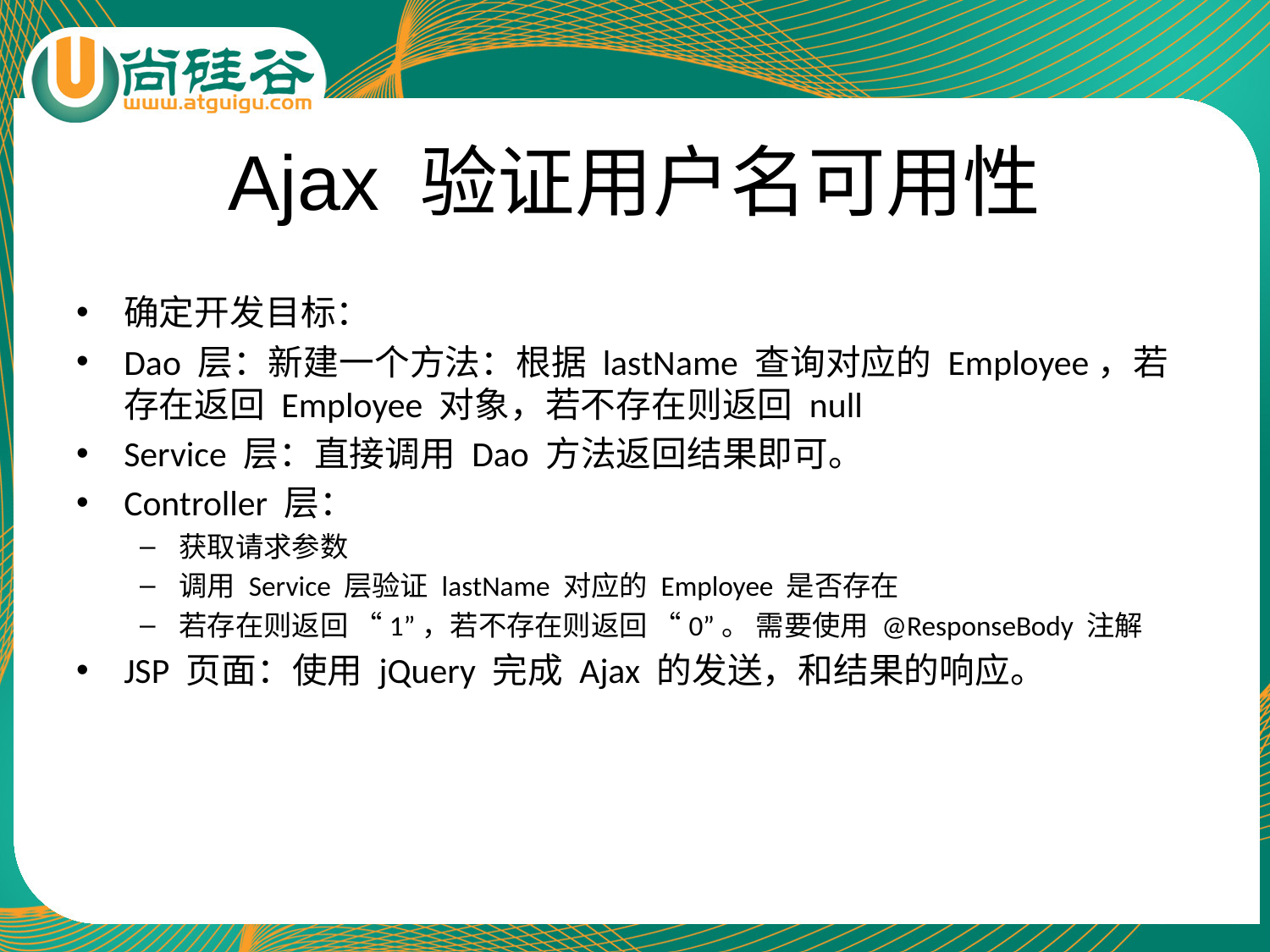

# Ajax 验证用户名可用性
确定开发目标：
Dao 层：新建一个方法：根据 lastName 查询对应的 Employee，若存在返回 Employee 对象，若不存在则返回 null
Service 层：直接调用 Dao 方法返回结果即可。
Controller 层：
获取请求参数
调用 Service 层验证 lastName 对应的 Employee 是否存在
若存在则返回 “1”，若不存在则返回 “0”。 需要使用 @ResponseBody 注解
JSP 页面：使用 jQuery 完成 Ajax 的发送，和结果的响应。